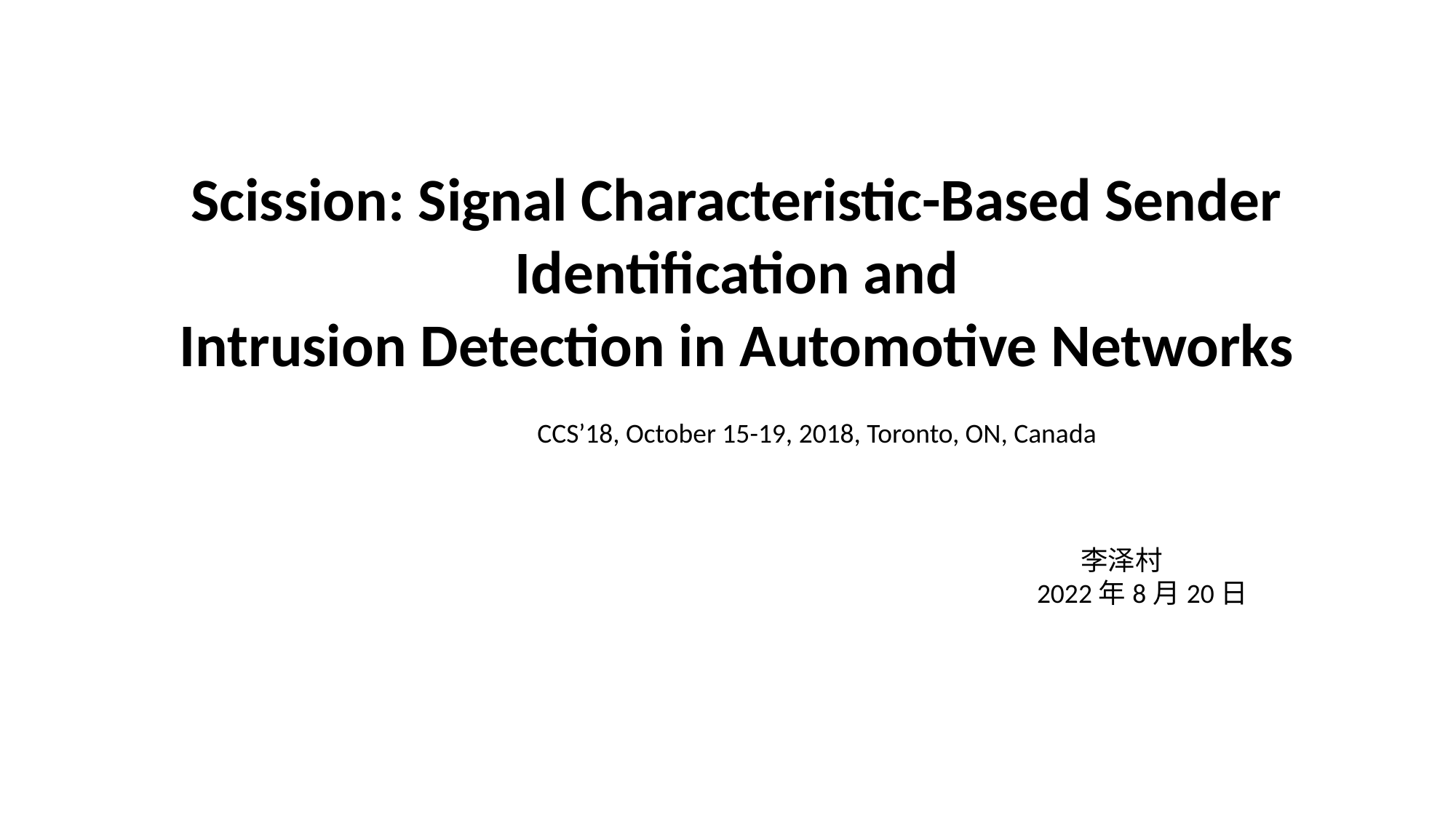

Scission: Signal Characteristic-Based Sender Identification and
Intrusion Detection in Automotive Networks
CCS’18, October 15-19, 2018, Toronto, ON, Canada
      李泽村
2022年8月20日